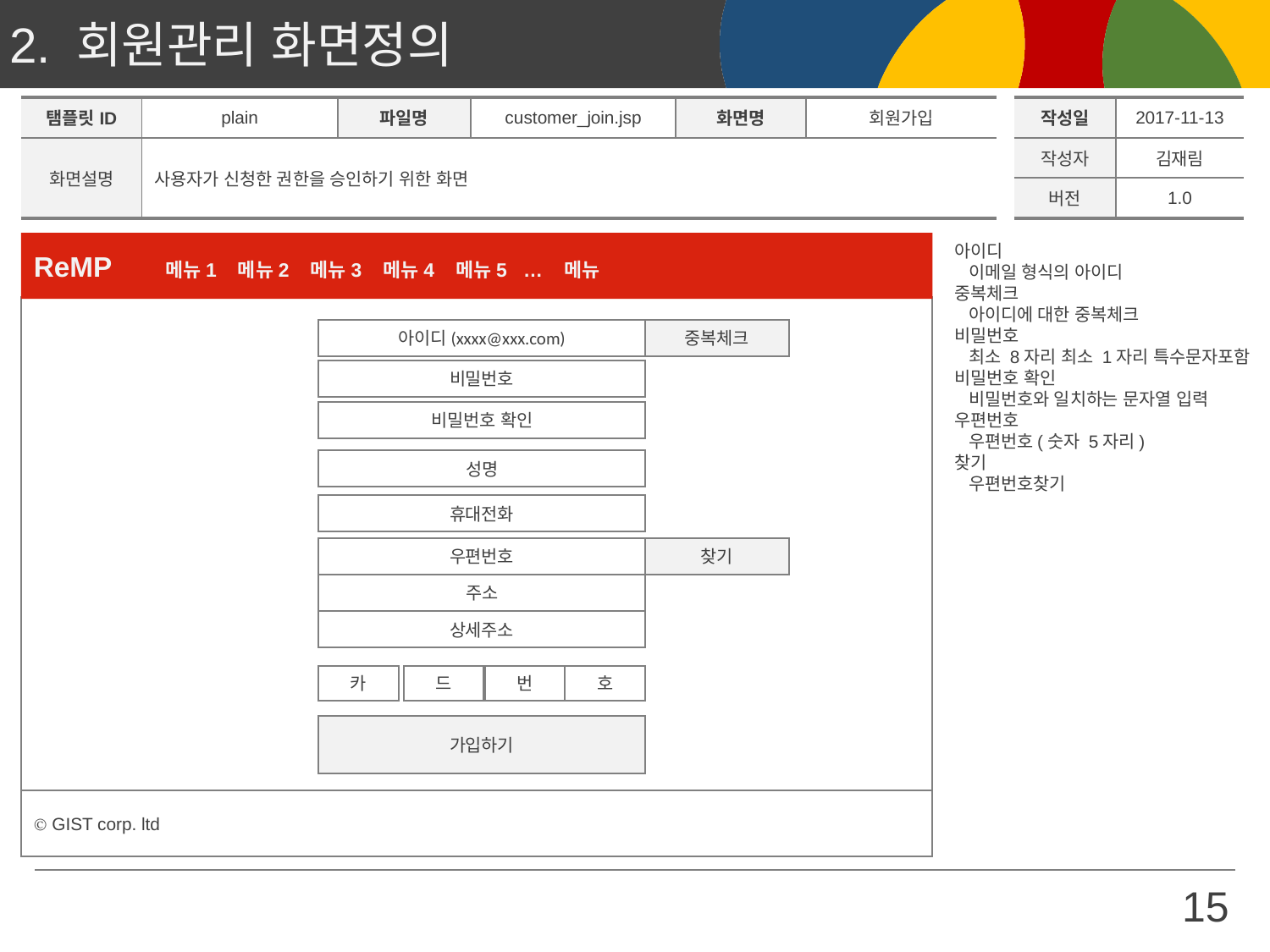

| 탬플릿ID | plain | 파일명 | customer\_join.jsp | 화면명 | 회원가입 |  | 작성일 | 2017-11-13 |
| --- | --- | --- | --- | --- | --- | --- | --- | --- |
| 화면설명 | 사용자가 신청한 권한을 승인하기 위한 화면 |  |  |  |  |  | 작성자 | 김재림 |
|  |  |  |  |  |  |  | 버전 | 1.0 |
ReMP      메뉴1   메뉴2   메뉴3   메뉴4   메뉴5   …   메뉴
아이디
  이메일 형식의 아이디
중복체크
  아이디에 대한 중복체크
비밀번호
  최소 8자리 최소 1자리 특수문자포함
비밀번호 확인
  비밀번호와 일치하는 문자열 입력
우편번호
  우편번호(숫자 5자리)
찾기
  우편번호찾기

아이디(xxxx@xxx.com)
중복체크
비밀번호
비밀번호 확인
성명
휴대전화
우편번호
찾기
주소
상세주소
카
드
번
호
가입하기
Ⓒ GIST corp. ltd